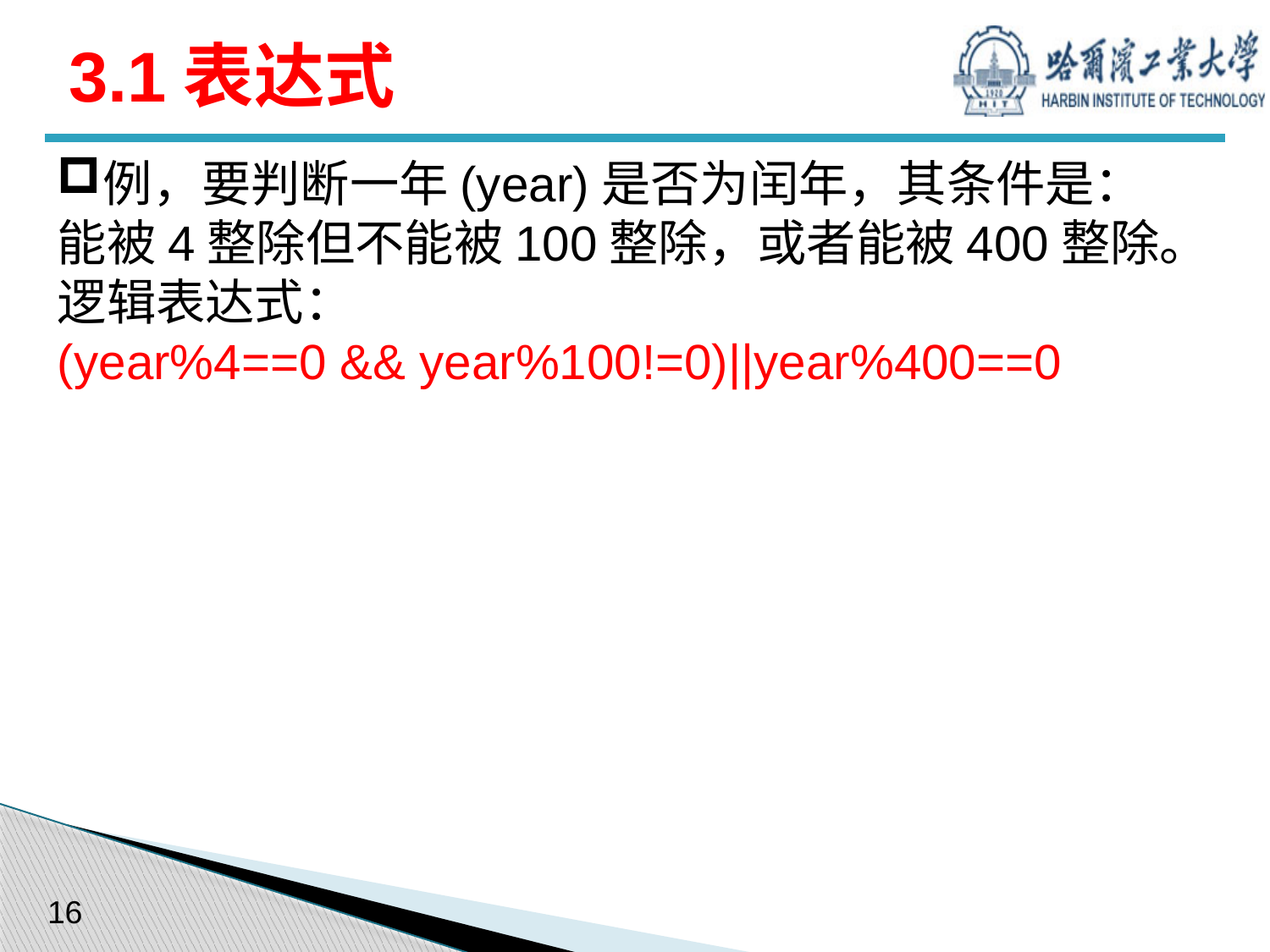

# 3.1表达式
例，要判断一年(year)是否为闰年，其条件是：能被4整除但不能被100整除，或者能被400整除。逻辑表达式：
(year%4==0 && year%100!=0)||year%400==0